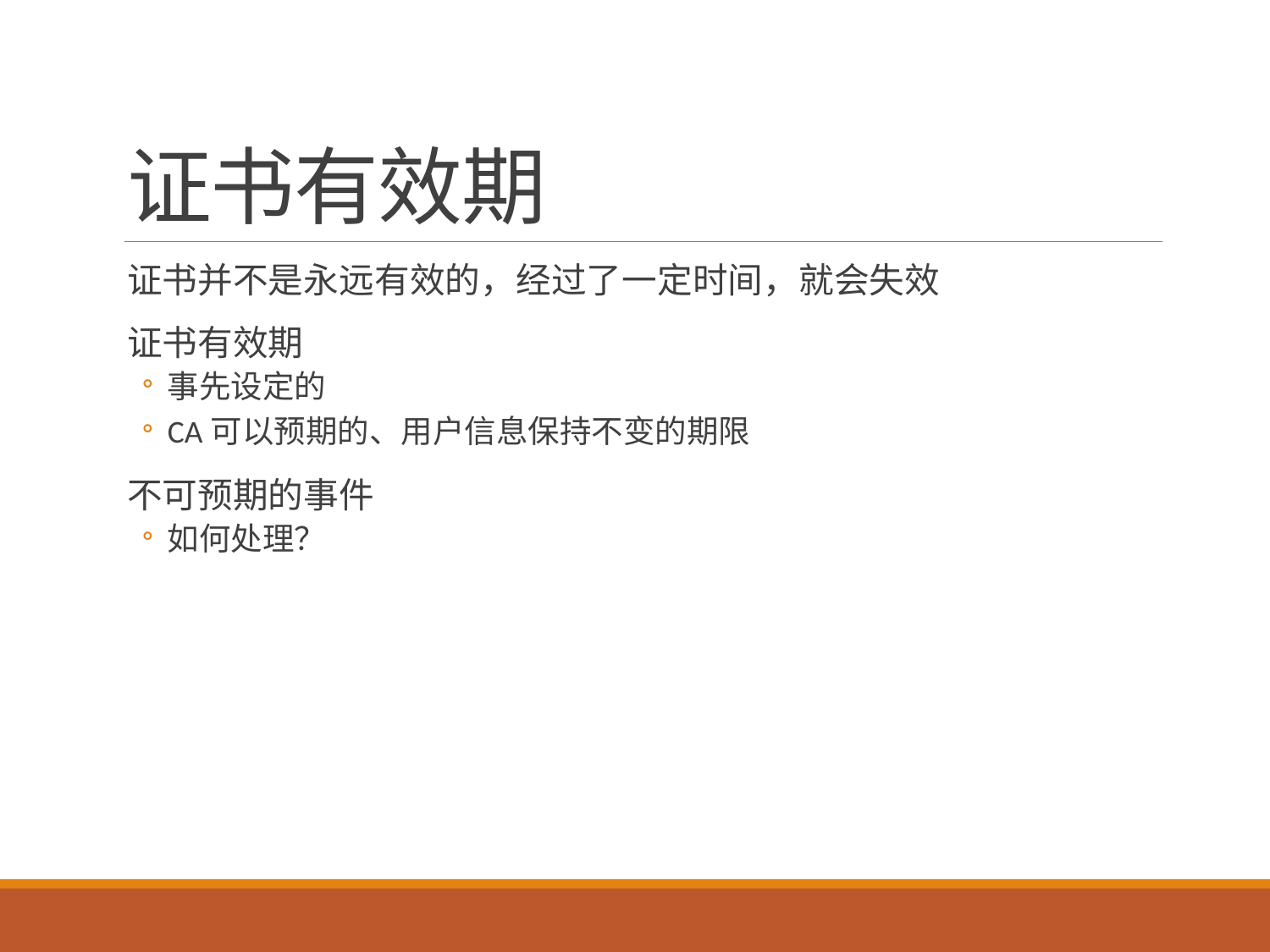

# 证书有效期
证书并不是永远有效的，经过了一定时间，就会失效
证书有效期
事先设定的
CA可以预期的、用户信息保持不变的期限
不可预期的事件
如何处理？
2